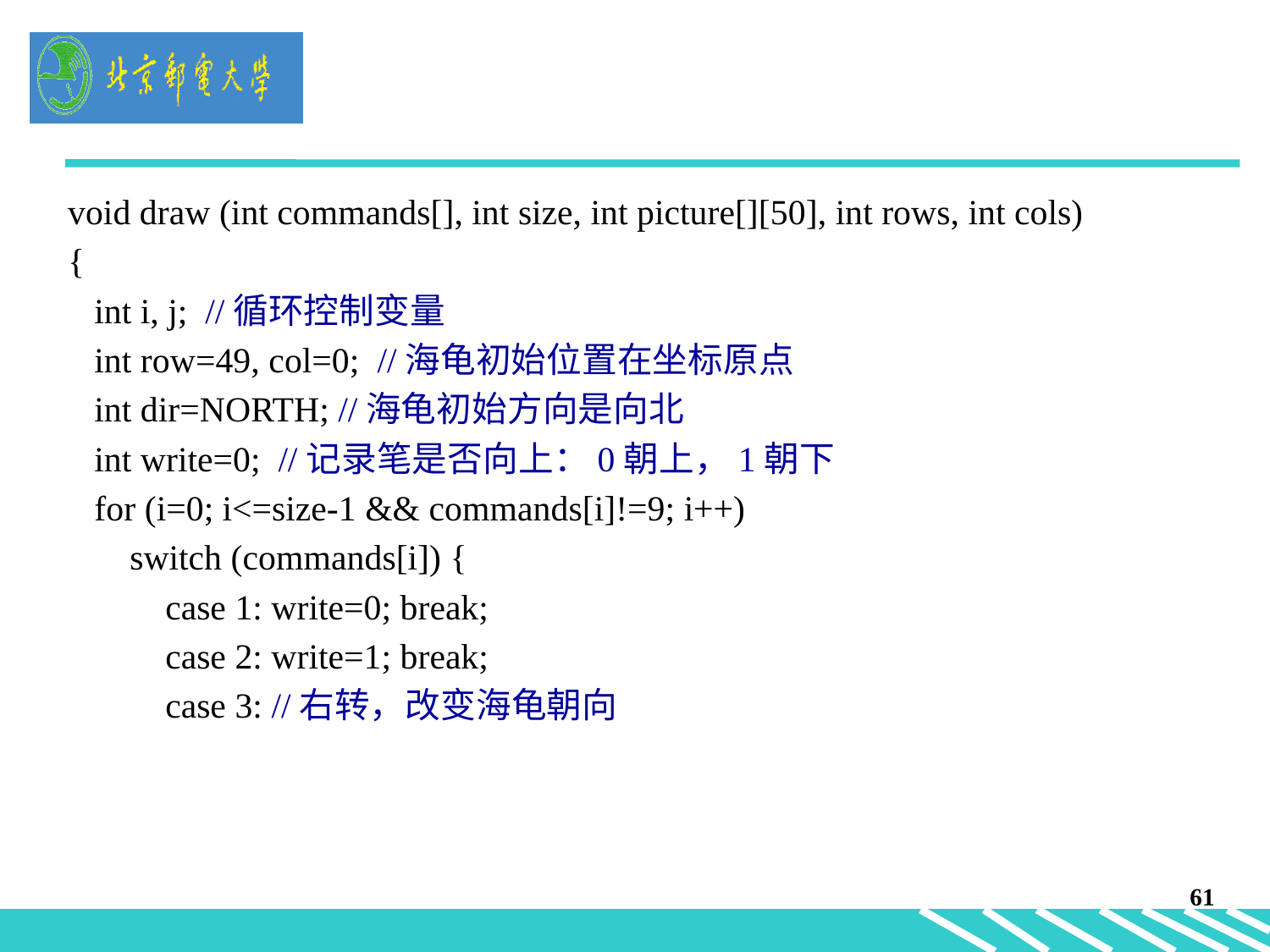

void draw (int commands[], int size, int picture[][50], int rows, int cols)
{
   int i, j;  //循环控制变量
   int row=49, col=0;  //海龟初始位置在坐标原点
   int dir=NORTH; //海龟初始方向是向北
   int write=0;  //记录笔是否向上：0朝上，1朝下
   for (i=0; i<=size-1 && commands[i]!=9; i++)
       switch (commands[i]) {
           case 1: write=0; break;
           case 2: write=1; break;
           case 3: //右转，改变海龟朝向

61